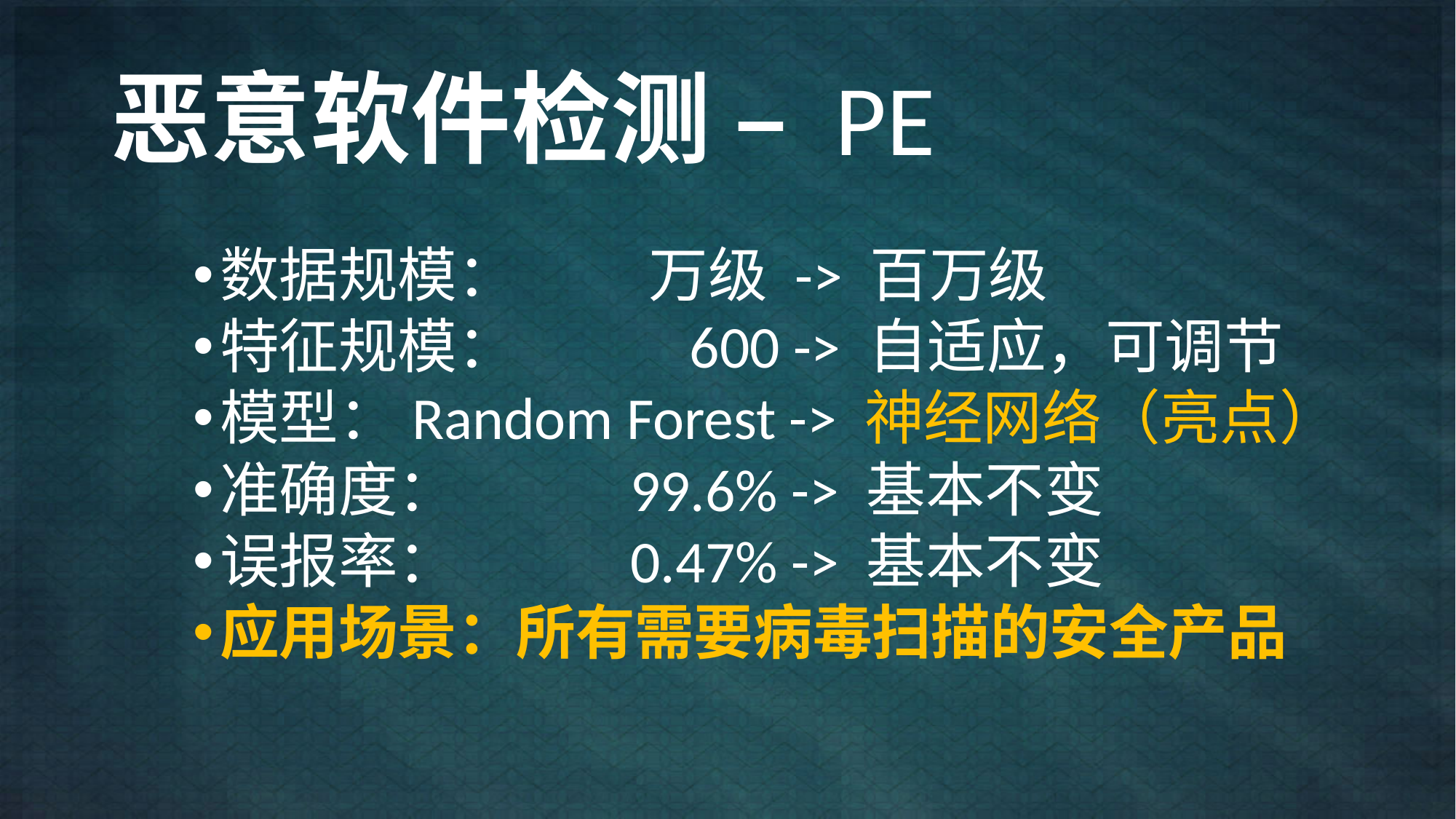

# 恶意软件检测 – PE

数据规模：          万级 -> 百万级
特征规模：            600 -> 自适应，可调节
模型：Random Forest -> 神经网络（亮点）
准确度：            99.6% -> 基本不变
误报率：            0.47% -> 基本不变
应用场景：所有需要病毒扫描的安全产品